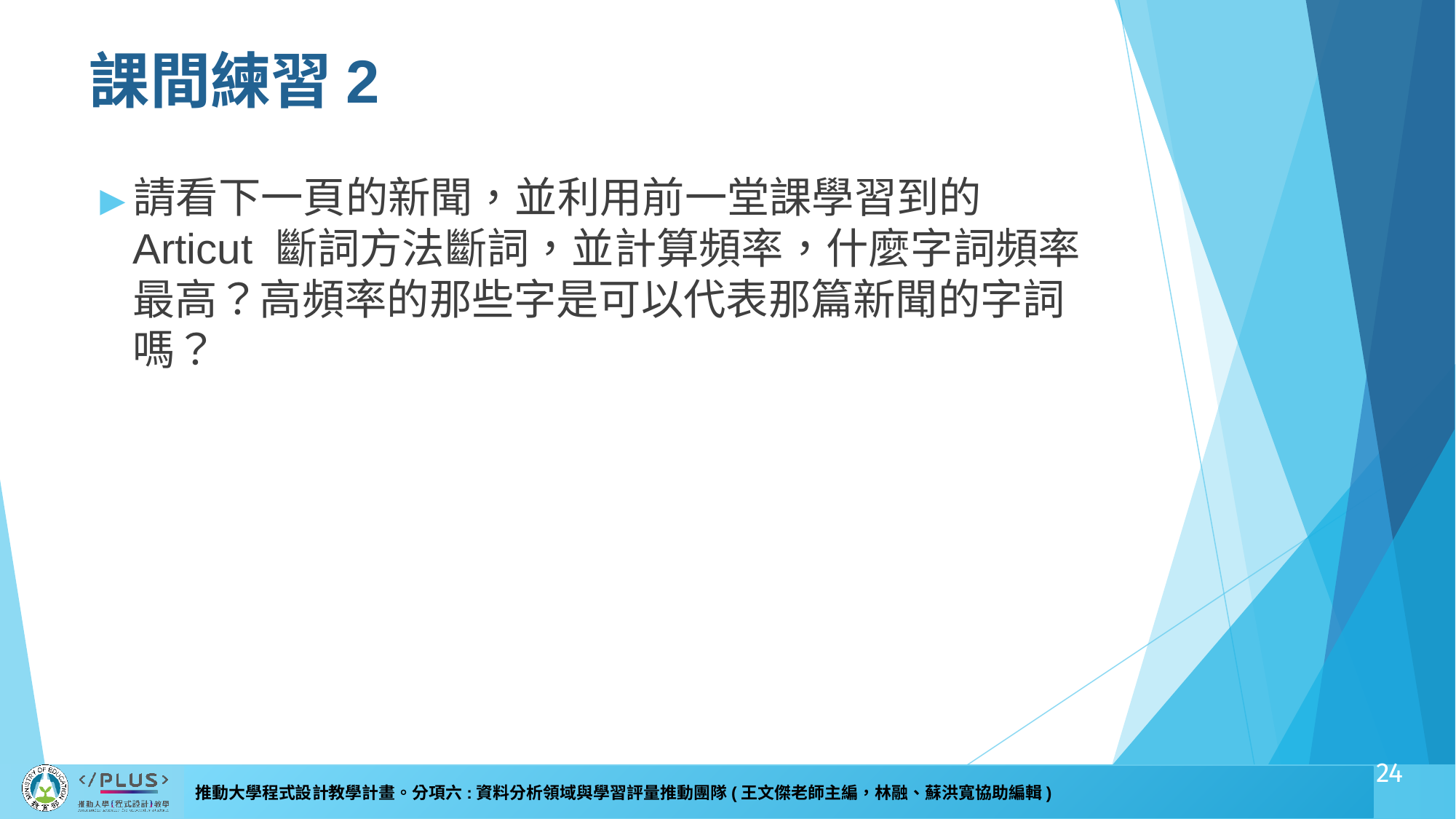

# 課間練習2
請看下一頁的新聞，並利用前一堂課學習到的Articut 斷詞方法斷詞，並計算頻率，什麼字詞頻率最高？高頻率的那些字是可以代表那篇新聞的字詞嗎？

24
推動大學程式設計教學計畫。分項六:資料分析領域與學習評量推動團隊(王文傑老師主編，林融、蘇洪寬協助編輯)